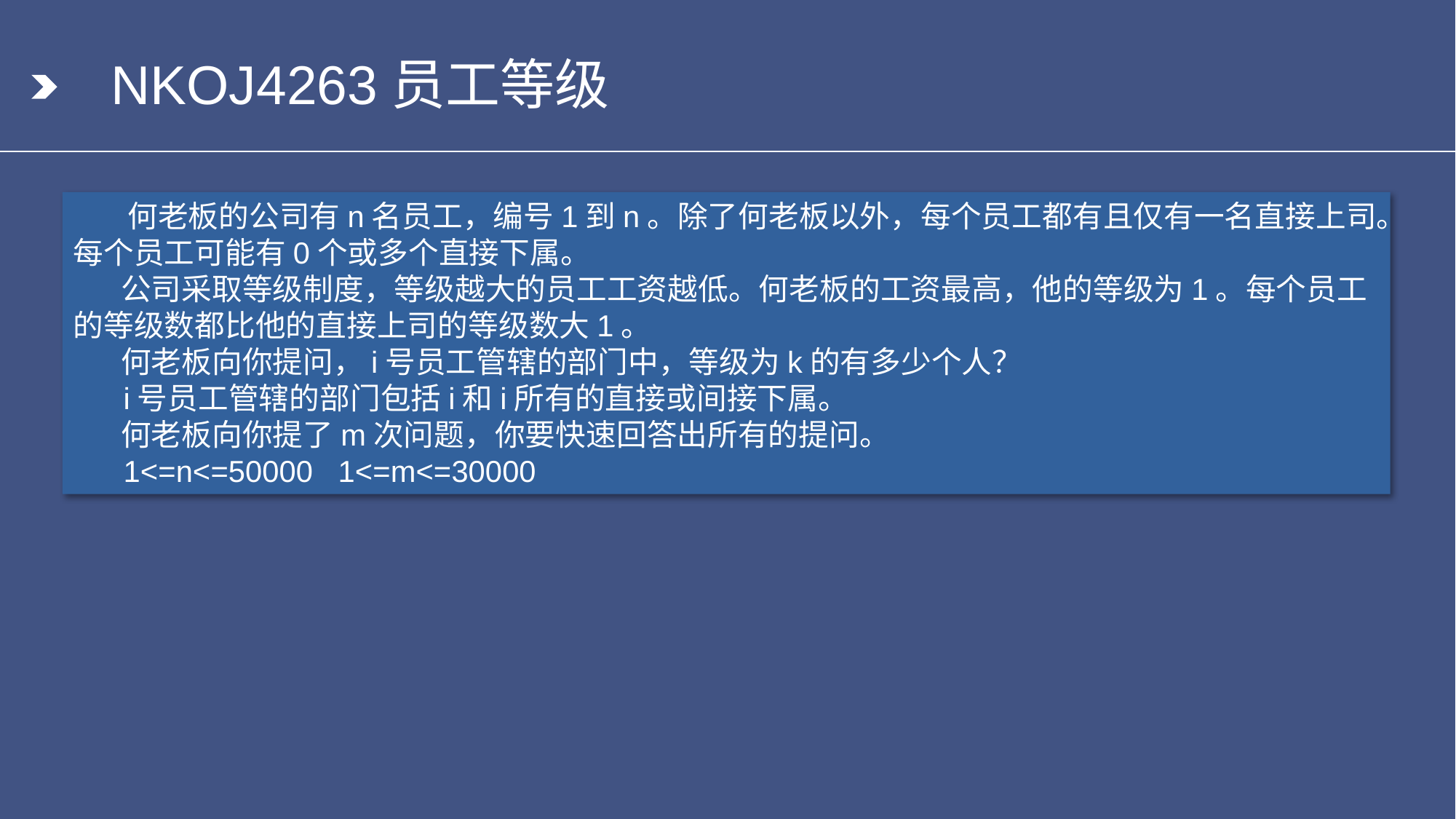

# NKOJ4263员工等级
       何老板的公司有n名员工，编号1到n。除了何老板以外，每个员工都有且仅有一名直接上司。每个员工可能有0个或多个直接下属。
      公司采取等级制度，等级越大的员工工资越低。何老板的工资最高，他的等级为1。每个员工的等级数都比他的直接上司的等级数大1。
      何老板向你提问，i号员工管辖的部门中，等级为k的有多少个人？
      i号员工管辖的部门包括i和i所有的直接或间接下属。
      何老板向你提了m次问题，你要快速回答出所有的提问。
      1<=n<=50000   1<=m<=30000